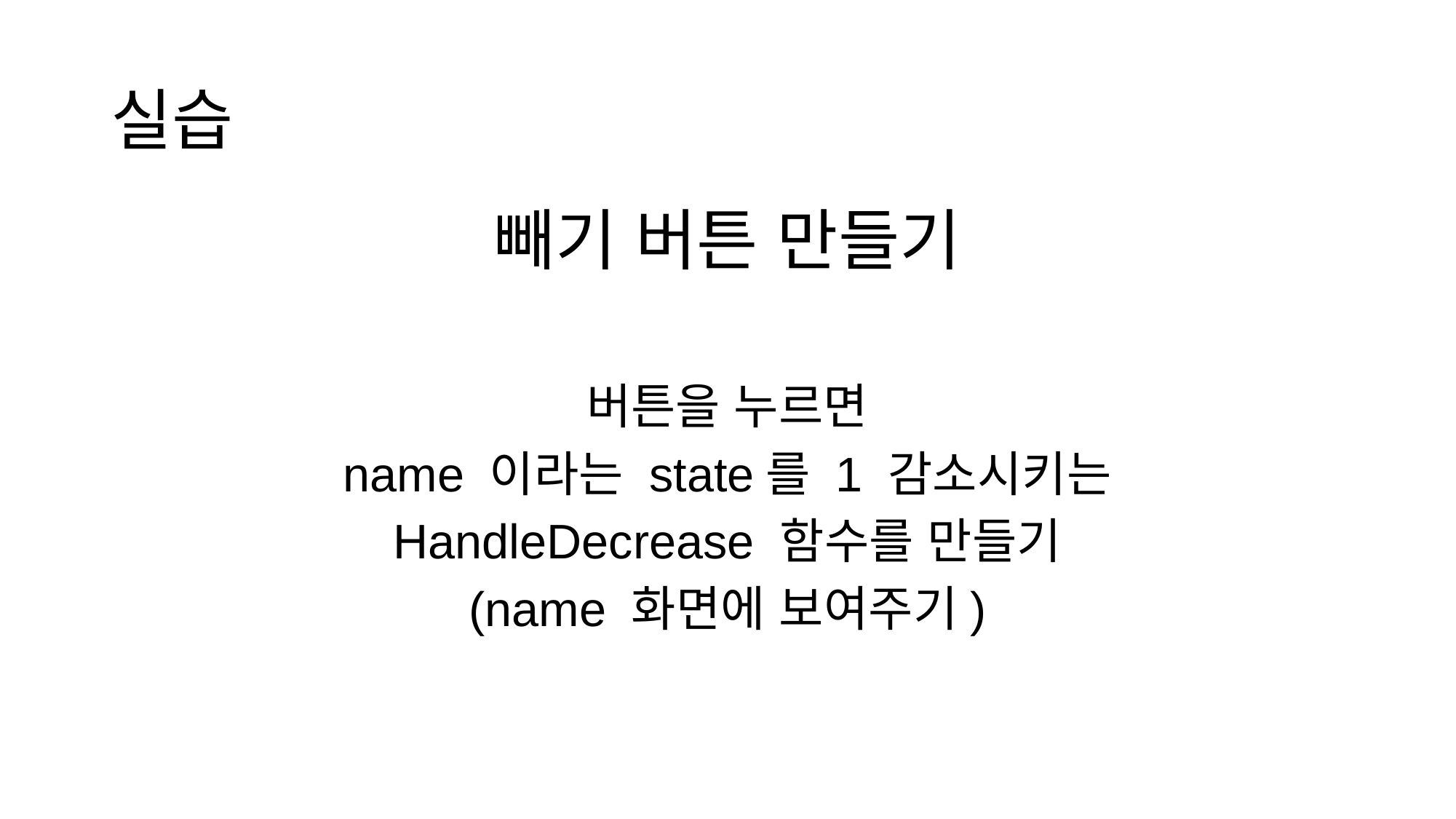

# 실습
빼기 버튼 만들기

버튼을 누르면
name 이라는 state를 1 감소시키는
HandleDecrease 함수를 만들기
(name 화면에 보여주기)